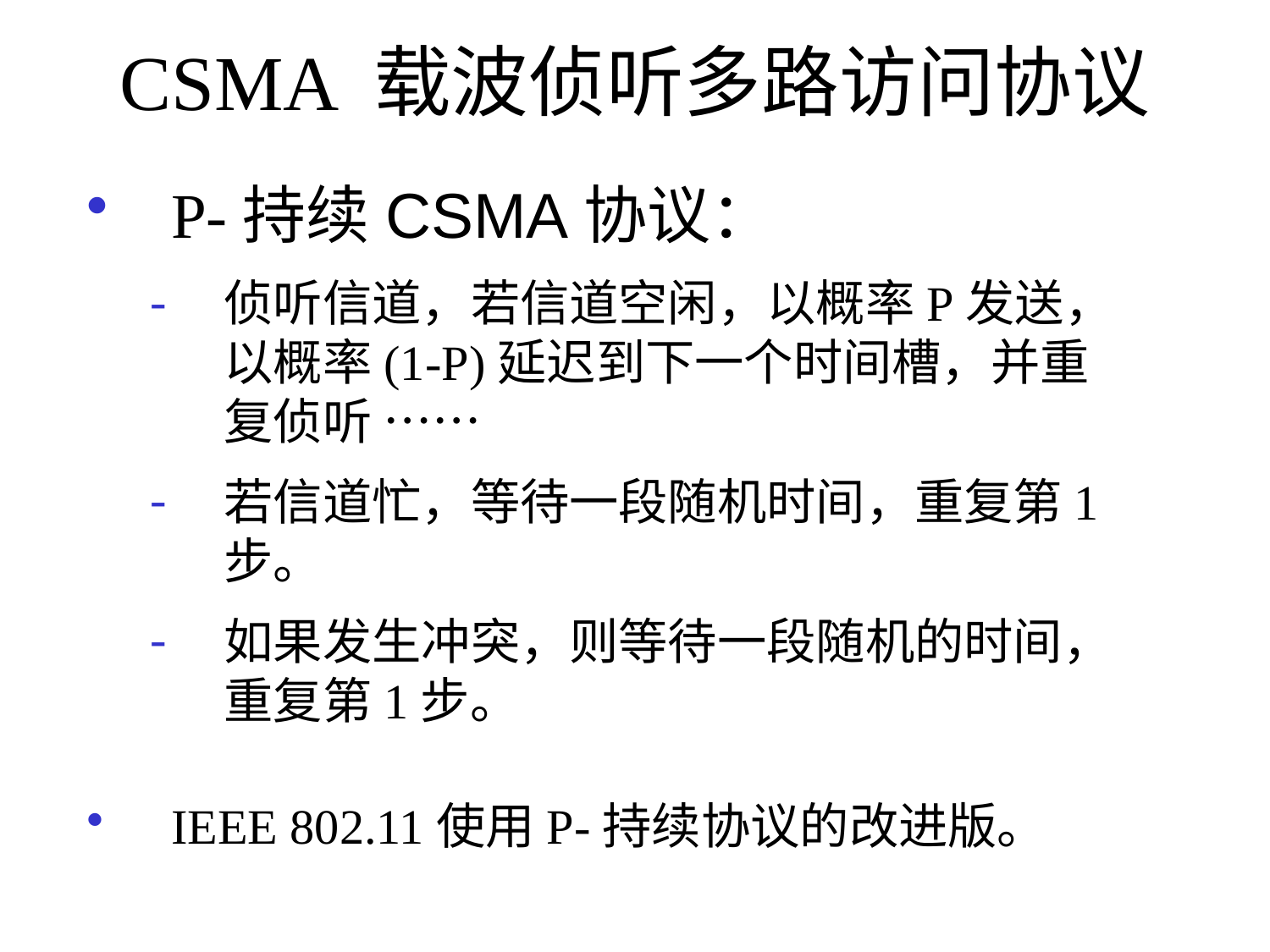

# CSMA 载波侦听多路访问协议
P-持续CSMA协议：
侦听信道，若信道空闲，以概率P发送，以概率(1-P)延迟到下一个时间槽，并重复侦听 ……
若信道忙，等待一段随机时间，重复第1步。
如果发生冲突，则等待一段随机的时间，重复第1步。

IEEE 802.11使用P-持续协议的改进版。